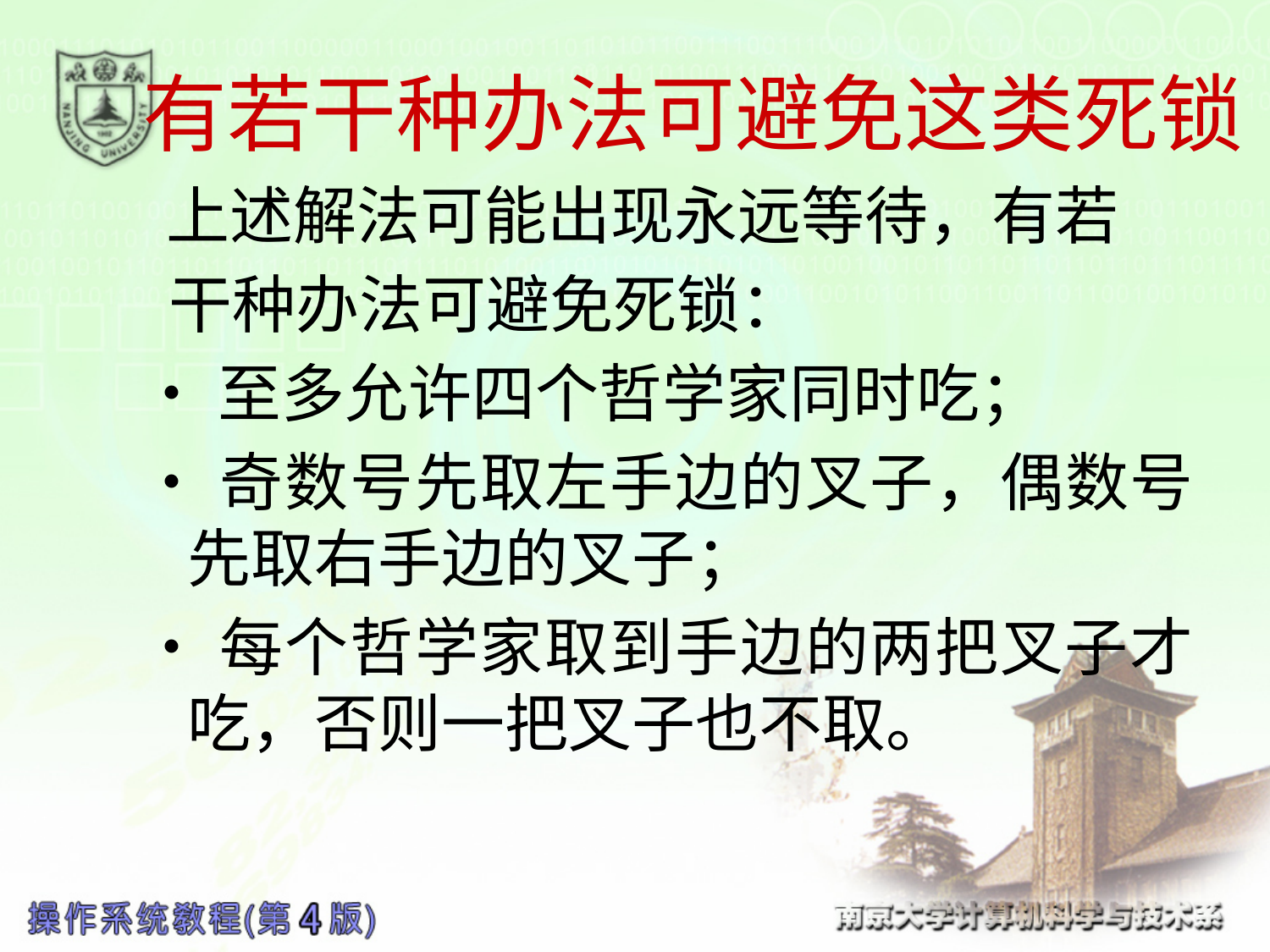

# 有若干种办法可避免这类死锁
 上述解法可能出现永远等待，有若
 干种办法可避免死锁：
•至多允许四个哲学家同时吃；
•奇数号先取左手边的叉子，偶数号先取右手边的叉子；
•每个哲学家取到手边的两把叉子才吃，否则一把叉子也不取。